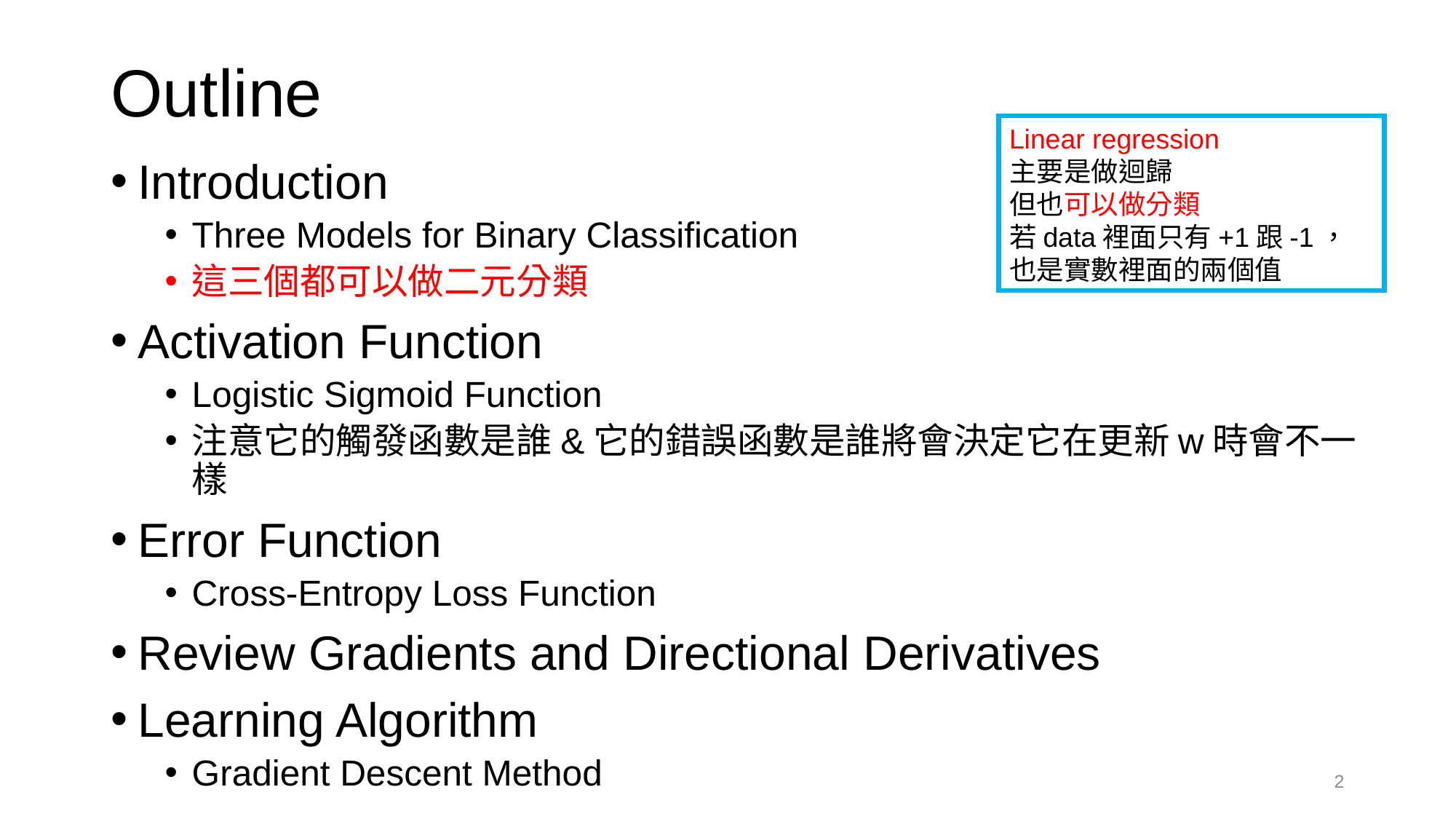

# Outline
Linear regression
主要是做迴歸
但也可以做分類
若data裡面只有+1跟-1，也是實數裡面的兩個值
Introduction
Three Models for Binary Classification
這三個都可以做二元分類
Activation Function
Logistic Sigmoid Function
注意它的觸發函數是誰&它的錯誤函數是誰將會決定它在更新w時會不一樣
Error Function
Cross-Entropy Loss Function
Review Gradients and Directional Derivatives
Learning Algorithm
Gradient Descent Method
2